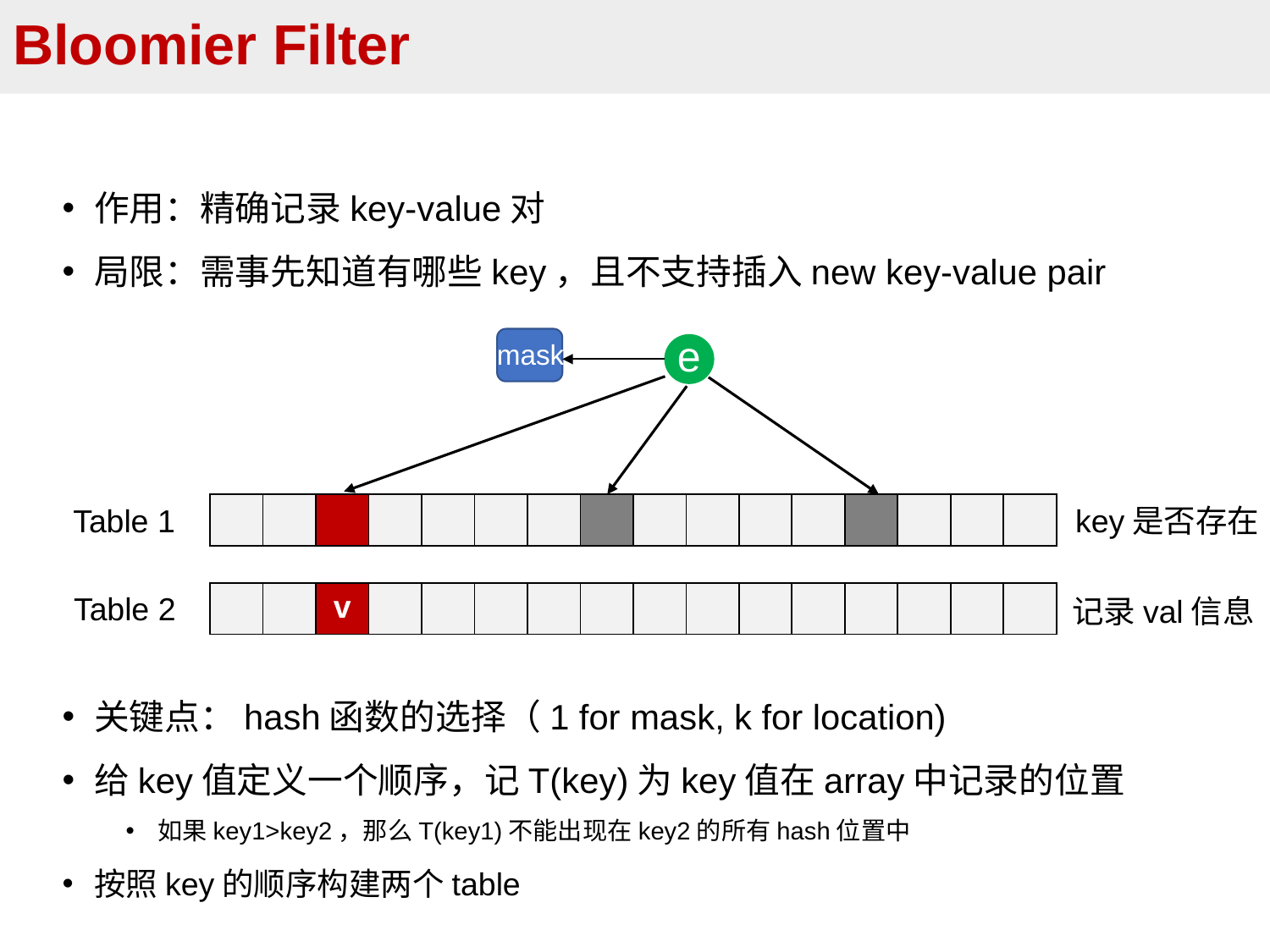

# Bloomier Filter
作用：精确记录key-value对
局限：需事先知道有哪些key，且不支持插入new key-value pair

关键点：hash函数的选择（1 for mask, k for location)
给key值定义一个顺序，记T(key)为key值在array中记录的位置
如果key1>key2，那么T(key1)不能出现在key2的所有hash位置中
按照key的顺序构建两个table

e

mask
|  |  |  |  |  |  |  |  |  |  |  |  |  |  |  |  |
| --- | --- | --- | --- | --- | --- | --- | --- | --- | --- | --- | --- | --- | --- | --- | --- |
key是否存在
Table 1
Table 2
|  |  | v |  |  |  |  |  |  |  |  |  |  |  |  |  |
| --- | --- | --- | --- | --- | --- | --- | --- | --- | --- | --- | --- | --- | --- | --- | --- |
记录val信息